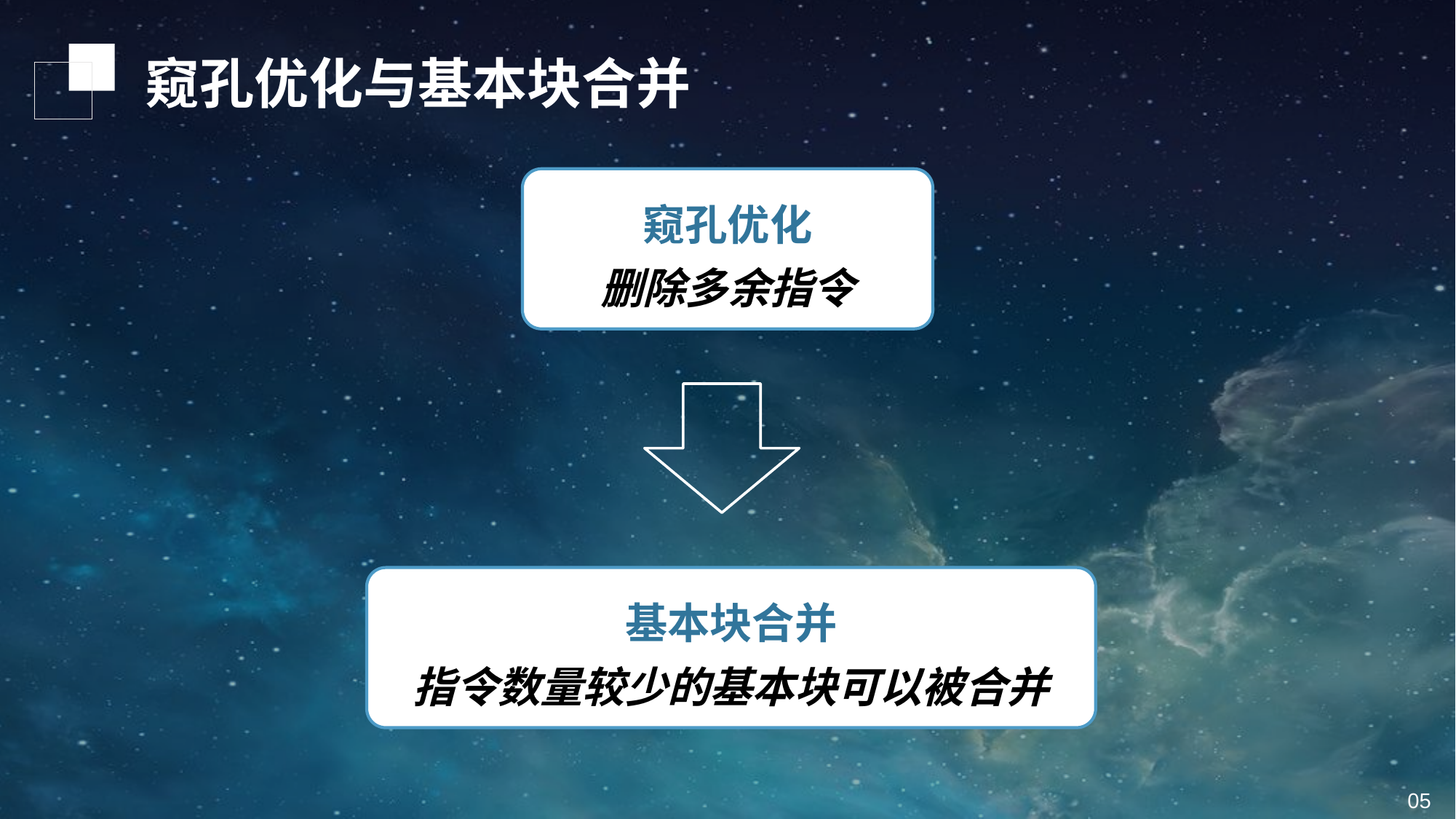

窥孔优化与基本块合并

窥孔优化
删除多余指令

基本块合并
指令数量较少的基本块可以被合并
05